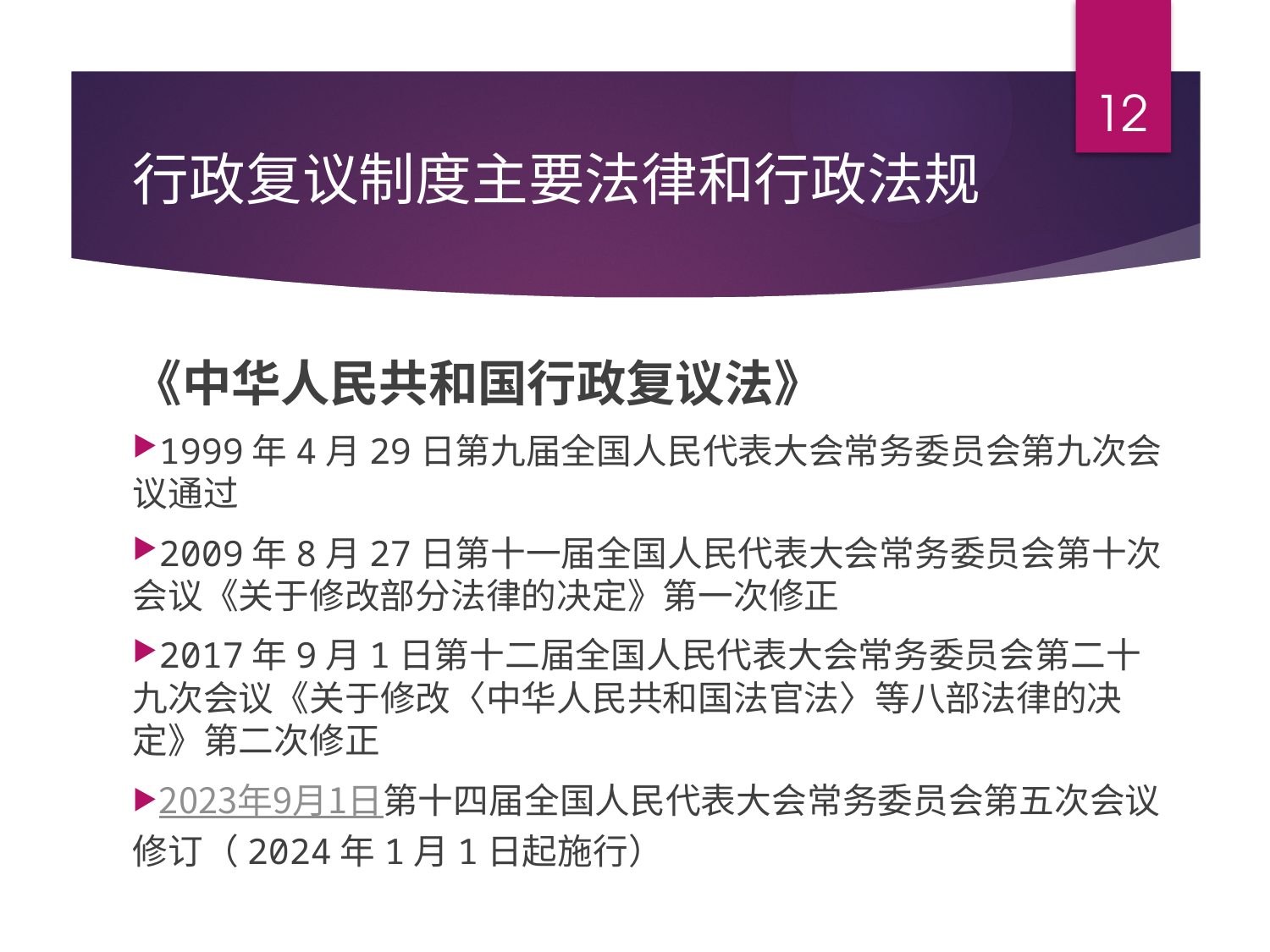

12
# 行政复议制度主要法律和行政法规
《中华人民共和国行政复议法》
1999年4月29日第九届全国人民代表大会常务委员会第九次会议通过
2009年8月27日第十一届全国人民代表大会常务委员会第十次会议《关于修改部分法律的决定》第一次修正
2017年9月1日第十二届全国人民代表大会常务委员会第二十九次会议《关于修改〈中华人民共和国法官法〉等八部法律的决定》第二次修正
2023年9月1日第十四届全国人民代表大会常务委员会第五次会议修订（2024年1月1日起施行）